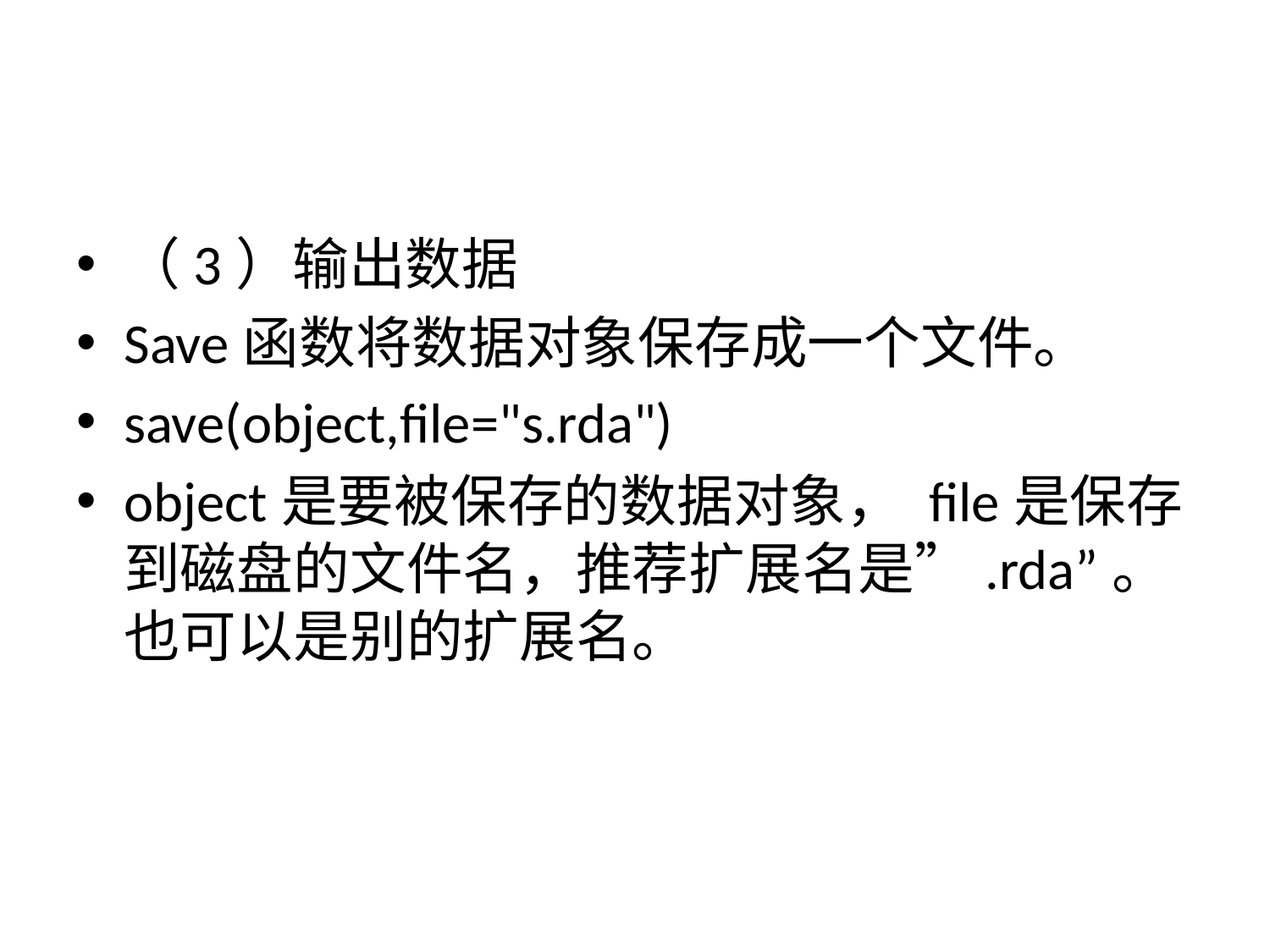

#
（3）输出数据
Save函数将数据对象保存成一个文件。
save(object,file="s.rda")
object是要被保存的数据对象， file是保存到磁盘的文件名，推荐扩展名是”.rda”。也可以是别的扩展名。